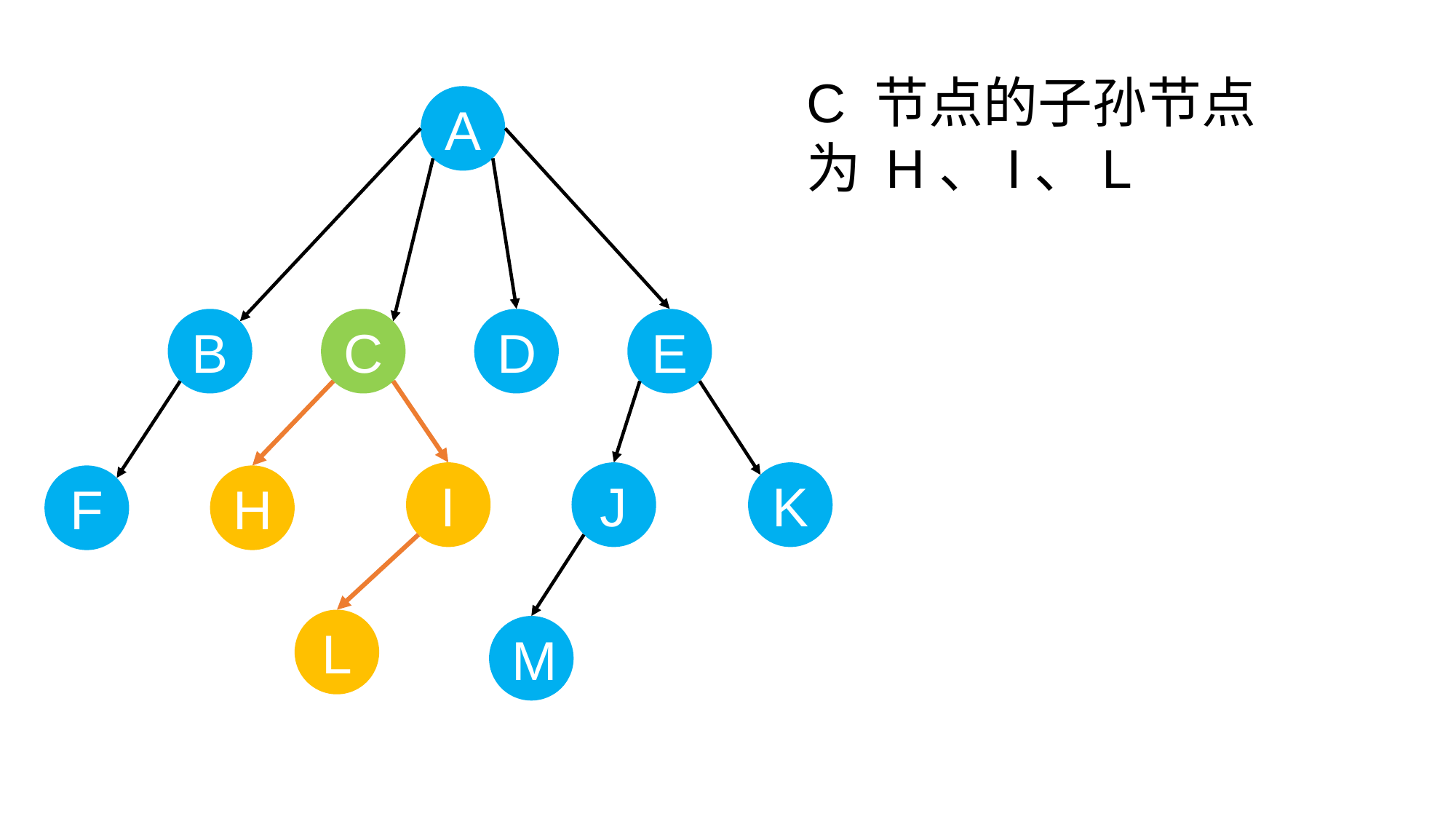

C 节点的子孙节点为 H、I、L
A
B
C
D
E
I
J
K
F
H
L
M